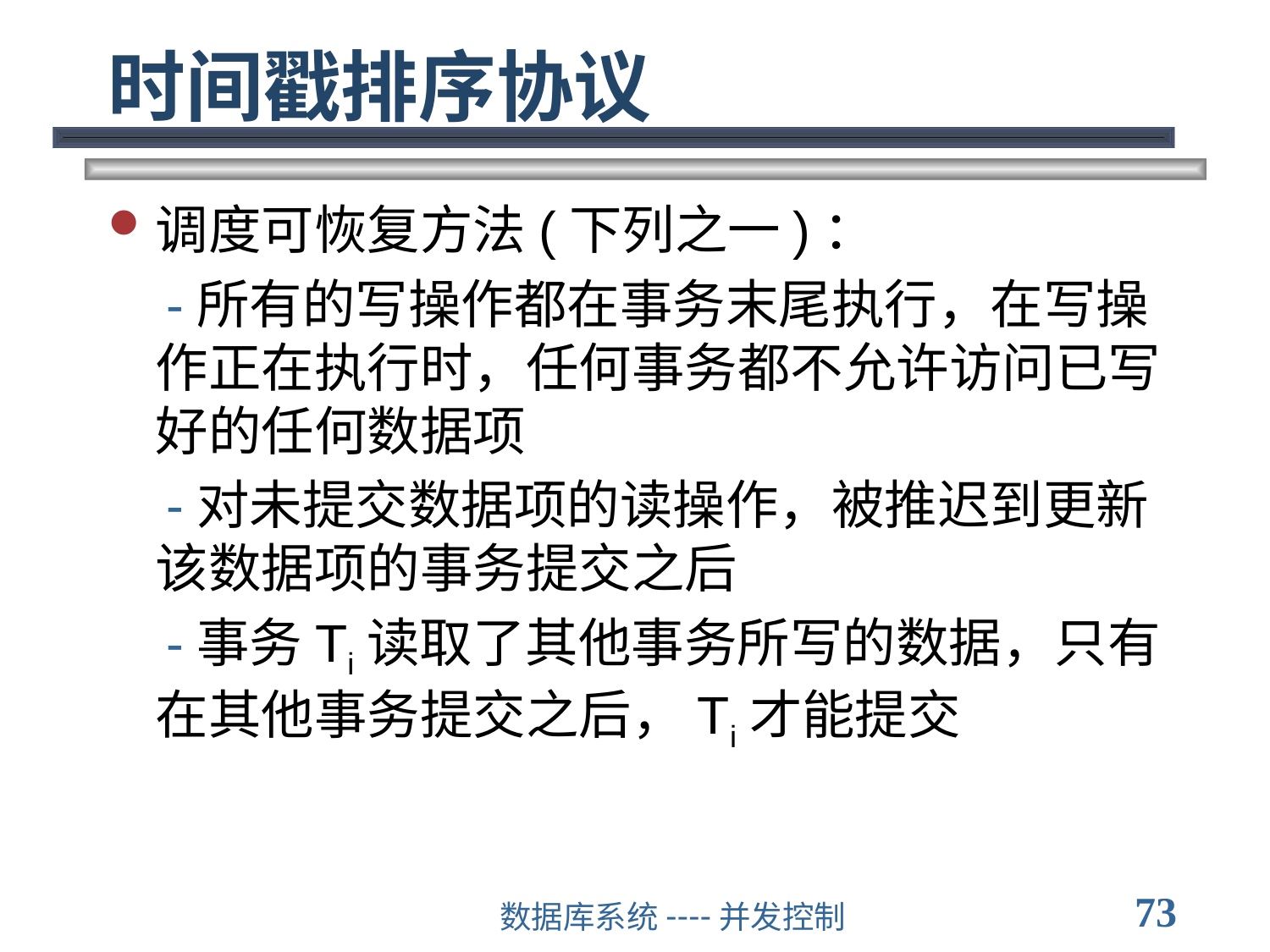

# 时间戳排序协议
调度可恢复方法(下列之一)：
    -所有的写操作都在事务末尾执行，在写操作正在执行时，任何事务都不允许访问已写好的任何数据项
    -对未提交数据项的读操作，被推迟到更新该数据项的事务提交之后
    -事务Ti读取了其他事务所写的数据，只有在其他事务提交之后，Ti才能提交
73
数据库系统----并发控制